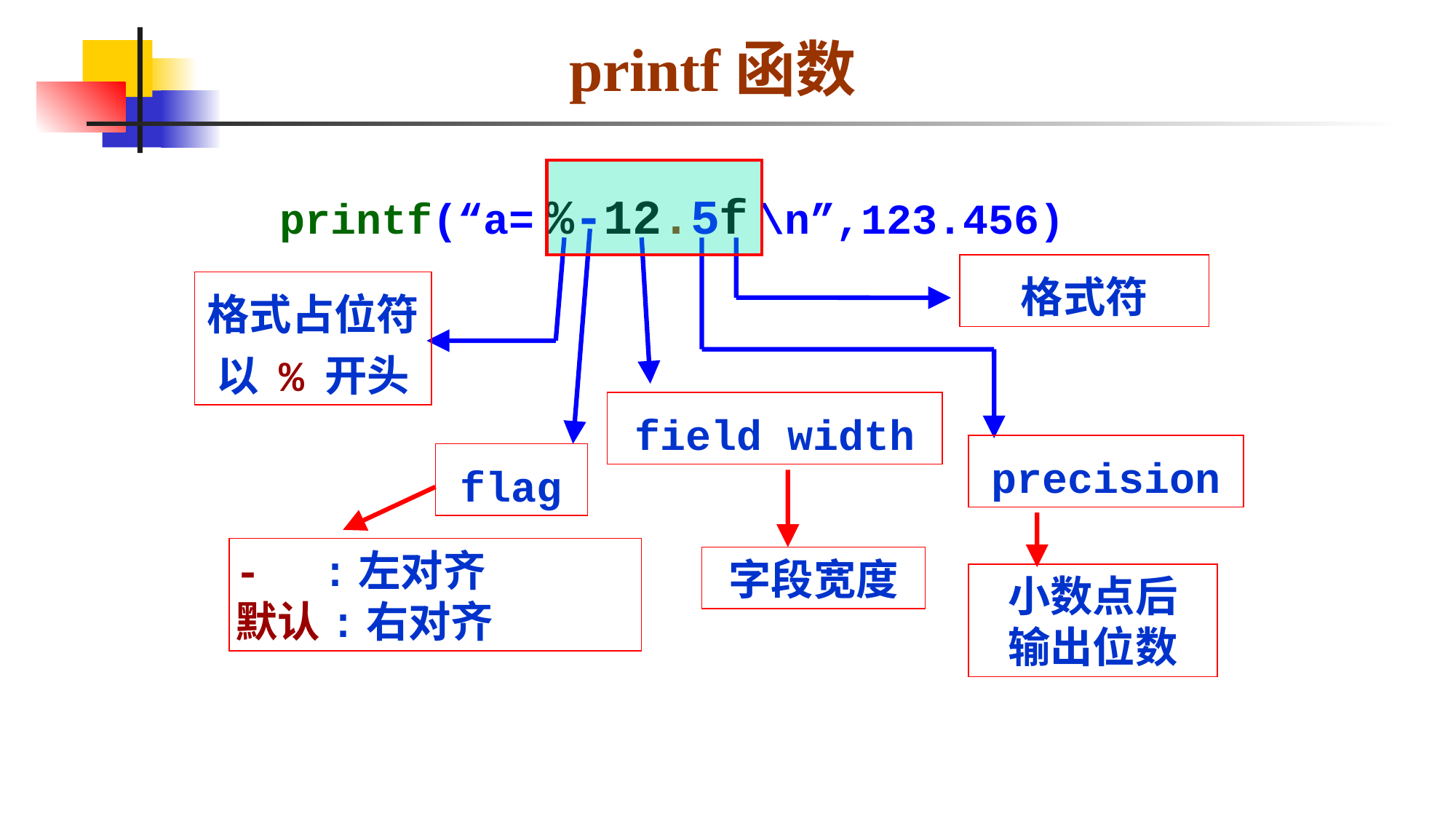

# printf函数

printf(“a= %-12.5f \n”,123.456)

格式符
格式占位符以 % 开头

field width
precision
flag

-     :左对齐
默认:右对齐
字段宽度
小数点后
输出位数